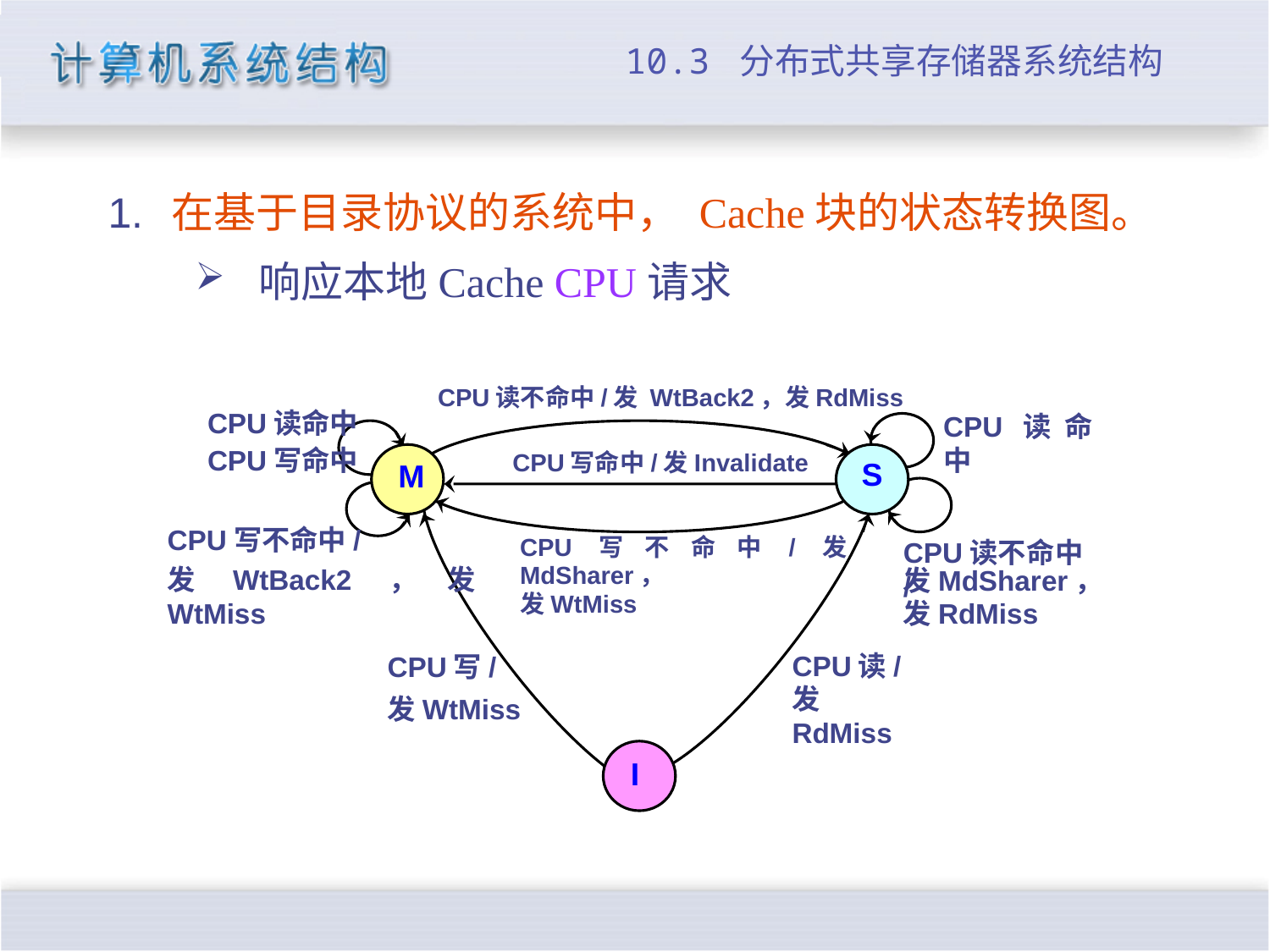

# 10.3 分布式共享存储器系统结构
在基于目录协议的系统中， Cache块的状态转换图。
响应本地Cache CPU请求
CPU读不命中/发 WtBack2，发RdMiss
CPU读命中
CPU读命中

CPU写命中
CPU写命中/发Invalidate

S
M

CPU写不命中/

CPU写不命中/发MdSharer，
发WtMiss
CPU读不命中/

发WtBack2，发WtMiss
发MdSharer，
发RdMiss

CPU读/

CPU写/

发RdMiss
发WtMiss

I